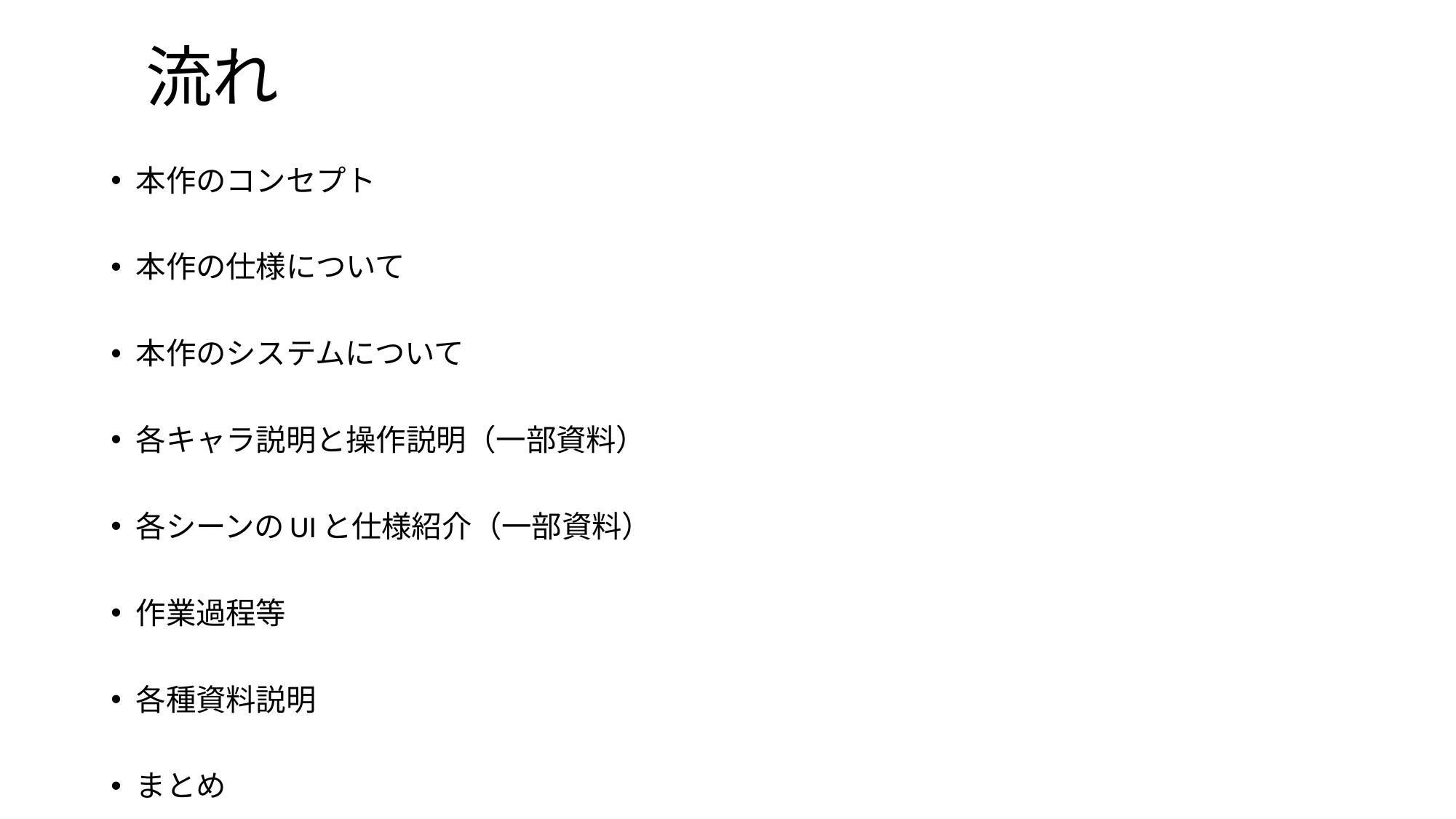

# 流れ
本作のコンセプト

本作の仕様について

本作のシステムについて

各キャラ説明と操作説明（一部資料）

各シーンのUIと仕様紹介（一部資料）

作業過程等

各種資料説明

まとめ